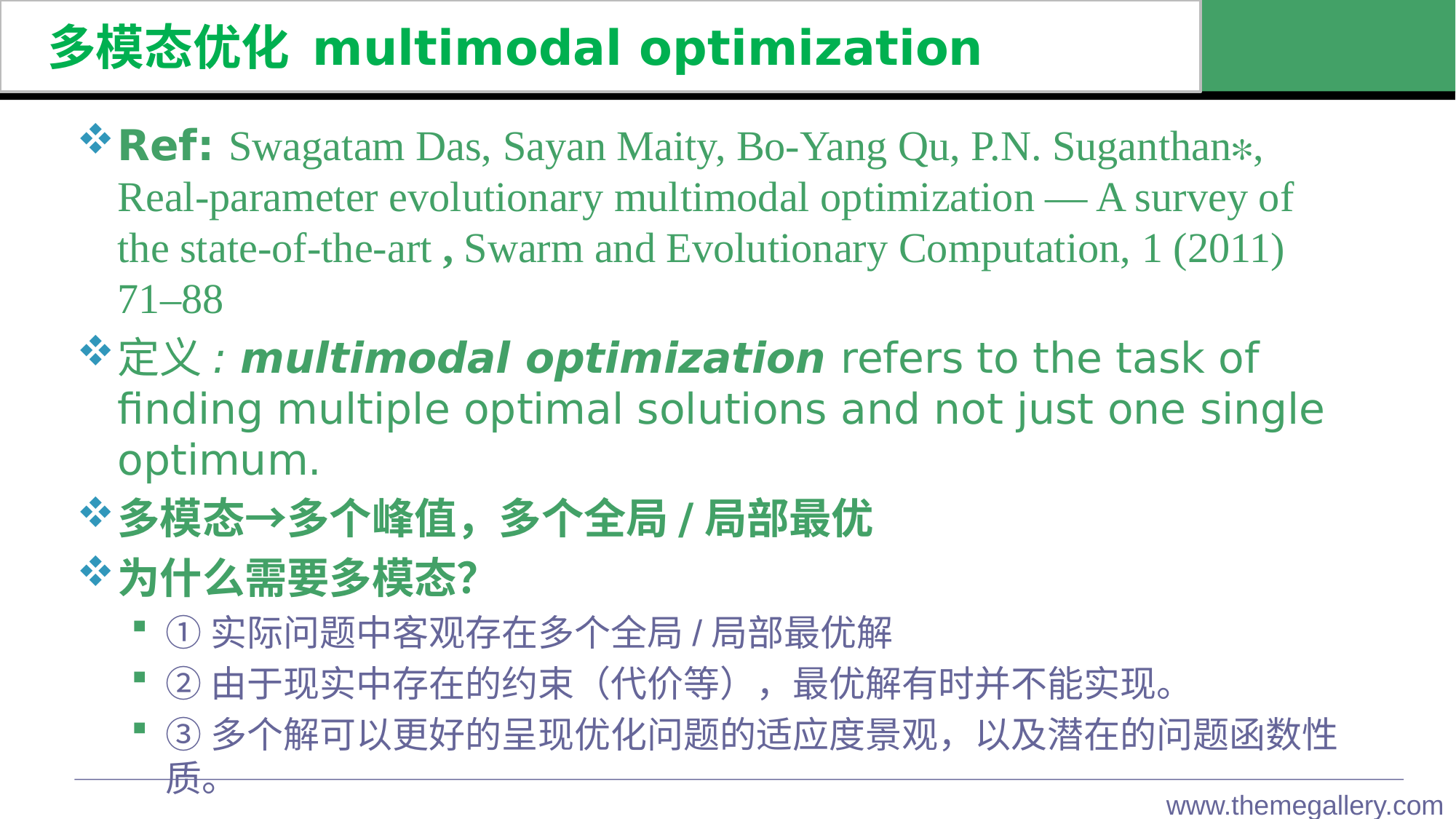

# 多模态优化 multimodal optimization
Ref: Swagatam Das, Sayan Maity, Bo-Yang Qu, P.N. Suganthan∗, Real-parameter evolutionary multimodal optimization — A survey of the state-of-the-art , Swarm and Evolutionary Computation, 1 (2011) 71–88
定义: multimodal optimization refers to the task of finding multiple optimal solutions and not just one single optimum.
多模态→多个峰值，多个全局/局部最优
为什么需要多模态？
①实际问题中客观存在多个全局/局部最优解
②由于现实中存在的约束（代价等），最优解有时并不能实现。
③多个解可以更好的呈现优化问题的适应度景观，以及潜在的问题函数性质。
www.themegallery.com